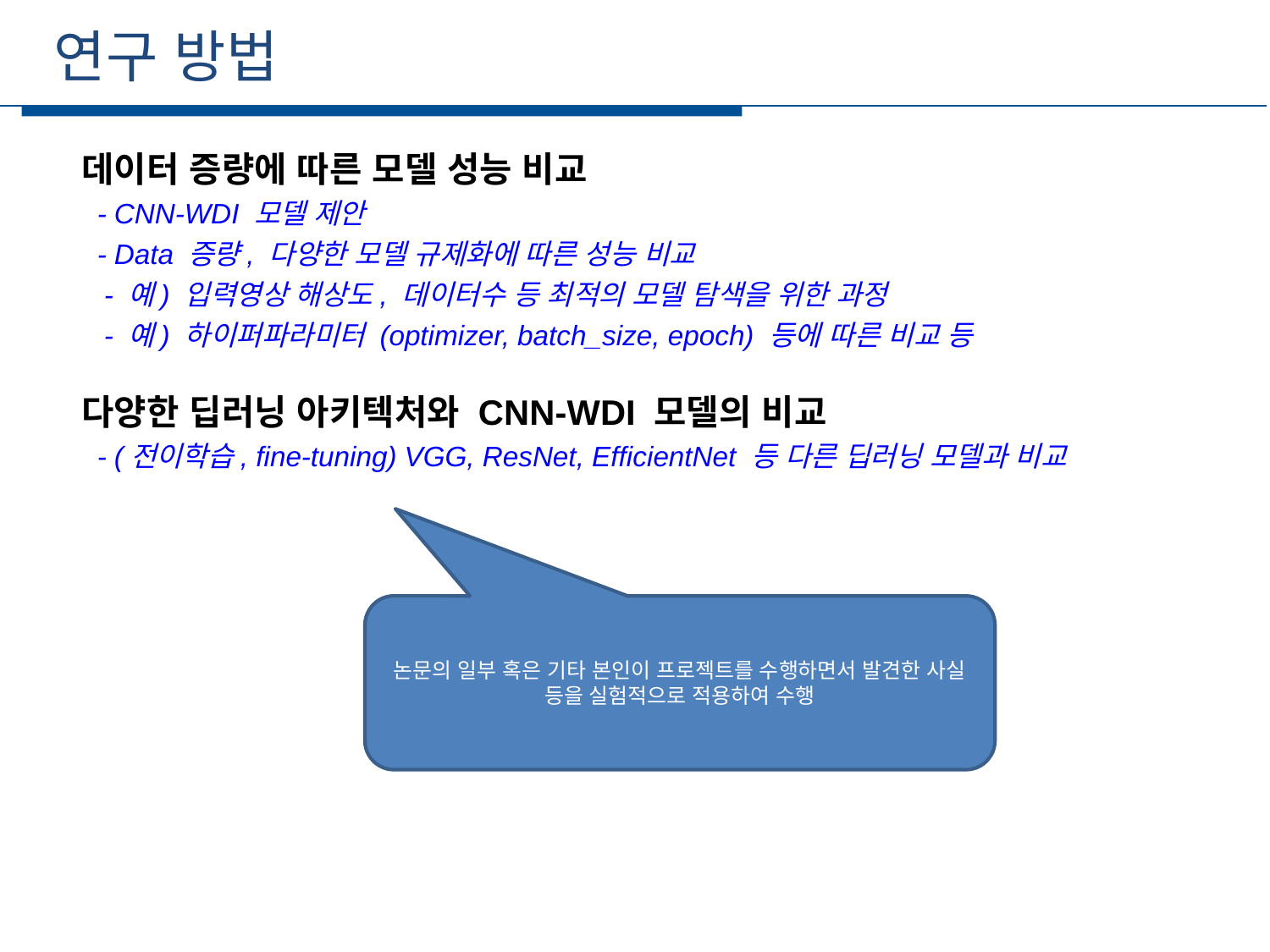

연구 방법
세부일정

데이터 증량에 따른 모델 성능 비교
  - CNN-WDI 모델 제안
  - Data 증량, 다양한 모델 규제화에 따른 성능 비교
  - 예) 입력영상 해상도, 데이터수 등 최적의 모델 탐색을 위한 과정
  - 예) 하이퍼파라미터 (optimizer, batch_size, epoch) 등에 따른 비교 등

다양한 딥러닝 아키텍처와 CNN-WDI 모델의 비교
  - (전이학습, fine-tuning) VGG, ResNet, EfficientNet 등 다른 딥러닝 모델과 비교
논문의 일부 혹은 기타 본인이 프로젝트를 수행하면서 발견한 사실 등을 실험적으로 적용하여 수행